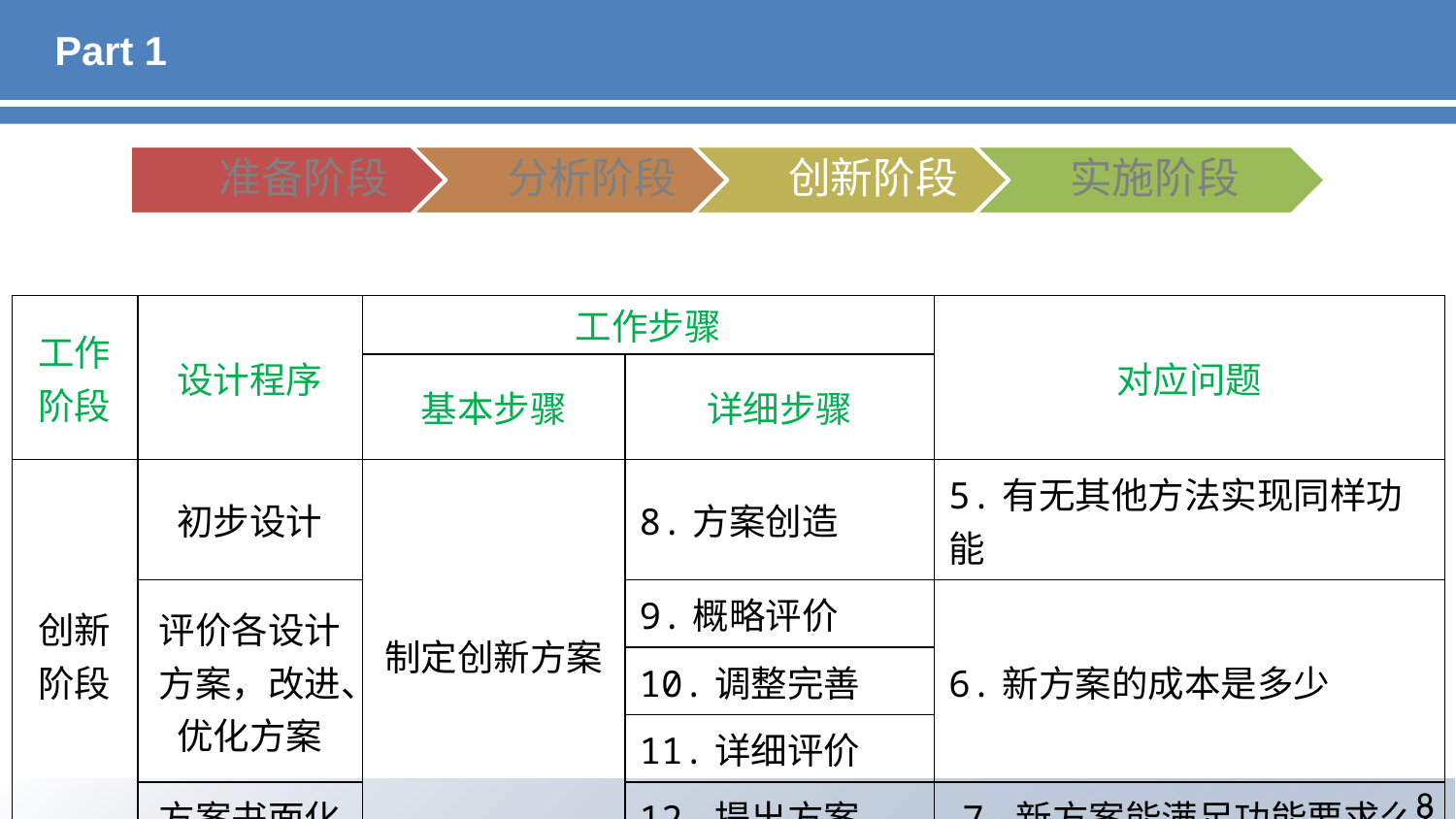

# Part 1

准备阶段
分析阶段
创新阶段
实施阶段
| 工作阶段 | 设计程序 | 工作步骤 |  | 对应问题 |
| --- | --- | --- | --- | --- |
|  |  | 基本步骤 | 详细步骤 |  |
| 创新阶段 | 初步设计 | 制定创新方案 | 8.方案创造 | 5.有无其他方法实现同样功能 |
|  | 评价各设计方案，改进、优化方案 |  | 9.概略评价 | 6.新方案的成本是多少 |
|  |  |  | 10.调整完善 |  |
|  |  |  | 11.详细评价 |  |
|  | 方案书面化 |  | 12.提出方案 | 7.新方案能满足功能要求么？ |
8